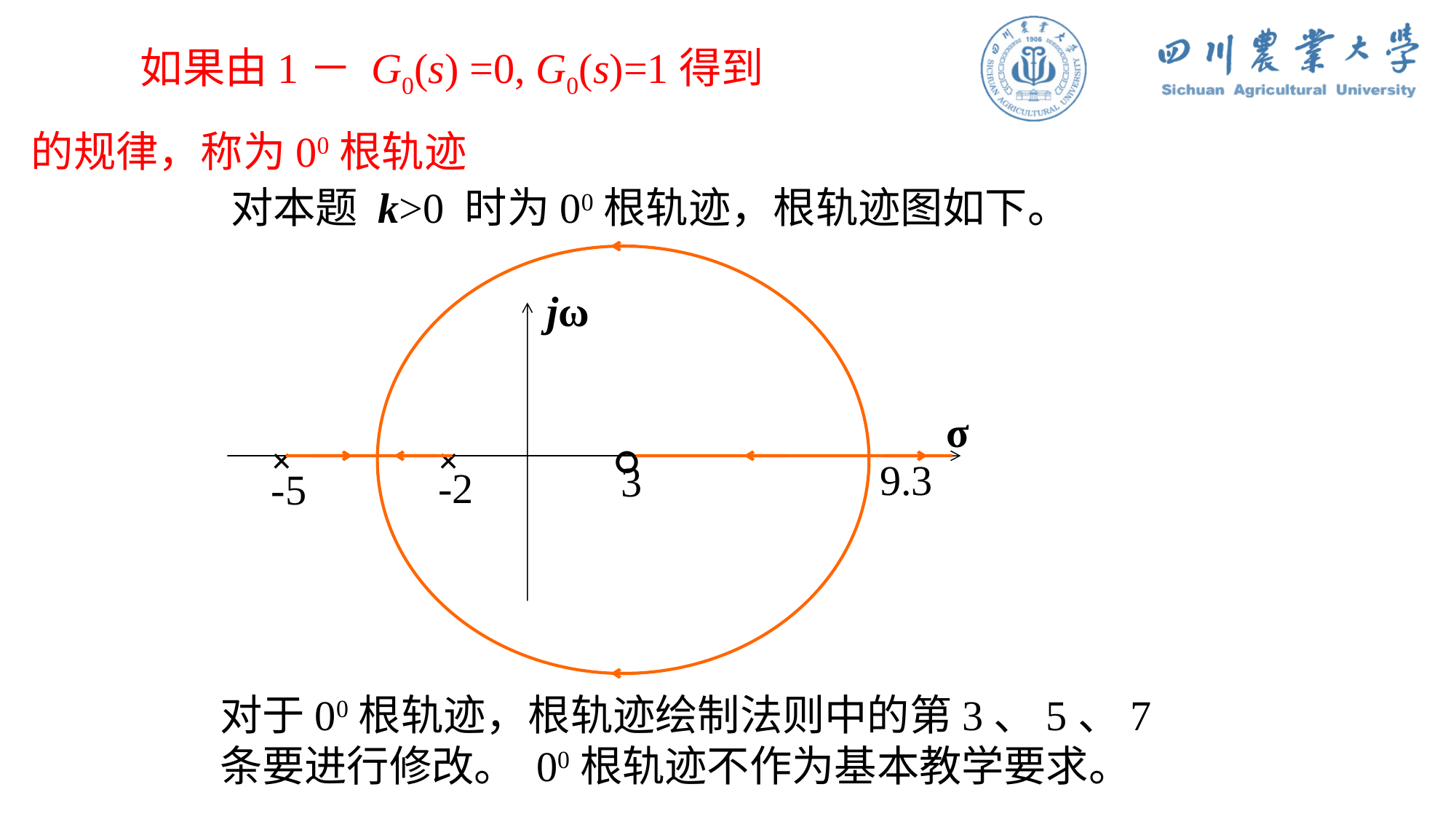

如果由1－ G0(s) =0, G0(s)=1得到的规律，称为00根轨迹
对本题 k>0 时为00根轨迹，根轨迹图如下。

jω

。
σ
×
×
9.3
3

-2

-5

对于00根轨迹，根轨迹绘制法则中的第3、5、7条要进行修改。 00根轨迹不作为基本教学要求。